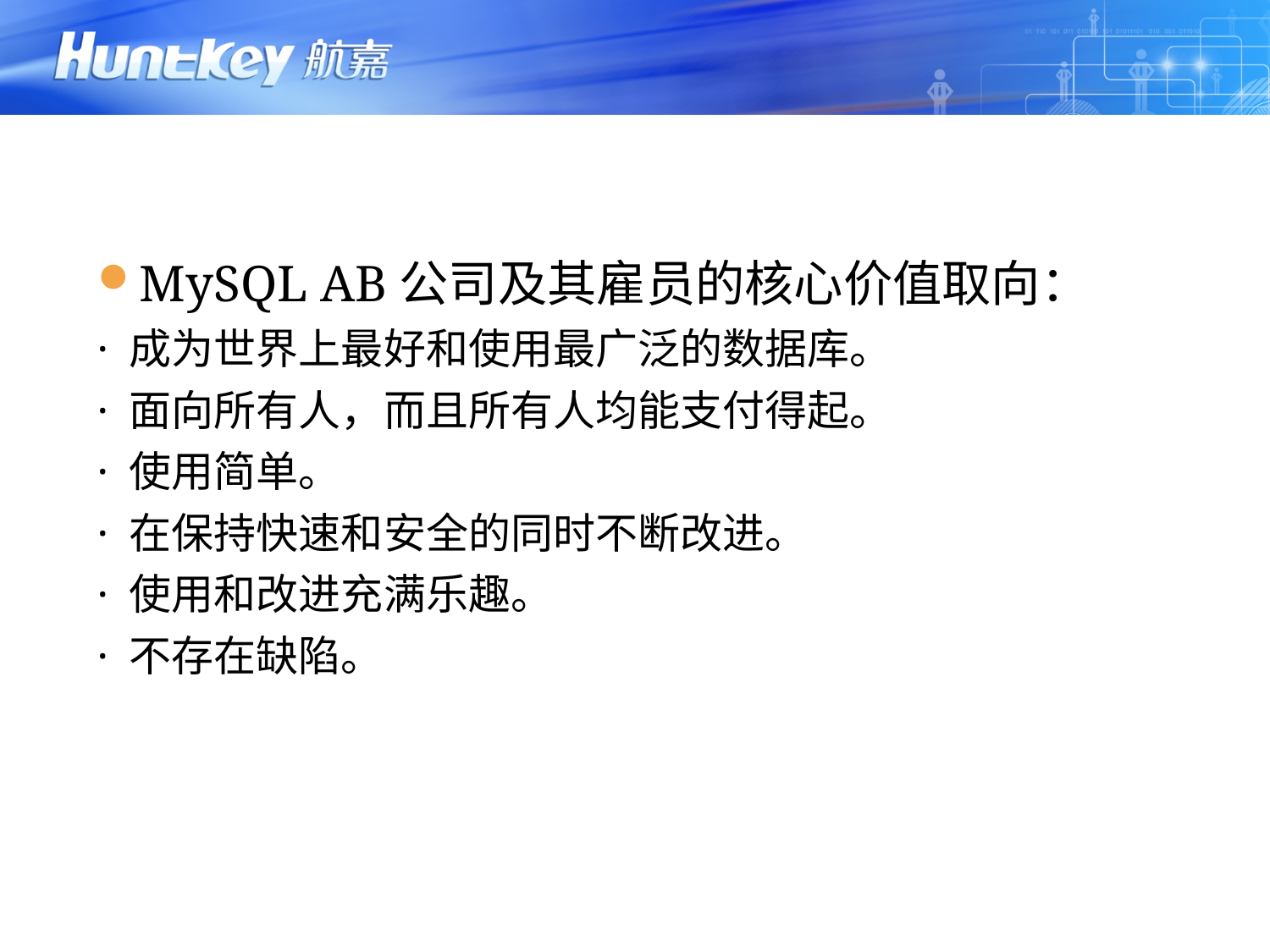

MySQL AB公司及其雇员的核心价值取向：
· 成为世界上最好和使用最广泛的数据库。
· 面向所有人，而且所有人均能支付得起。
· 使用简单。
· 在保持快速和安全的同时不断改进。
· 使用和改进充满乐趣。
· 不存在缺陷。